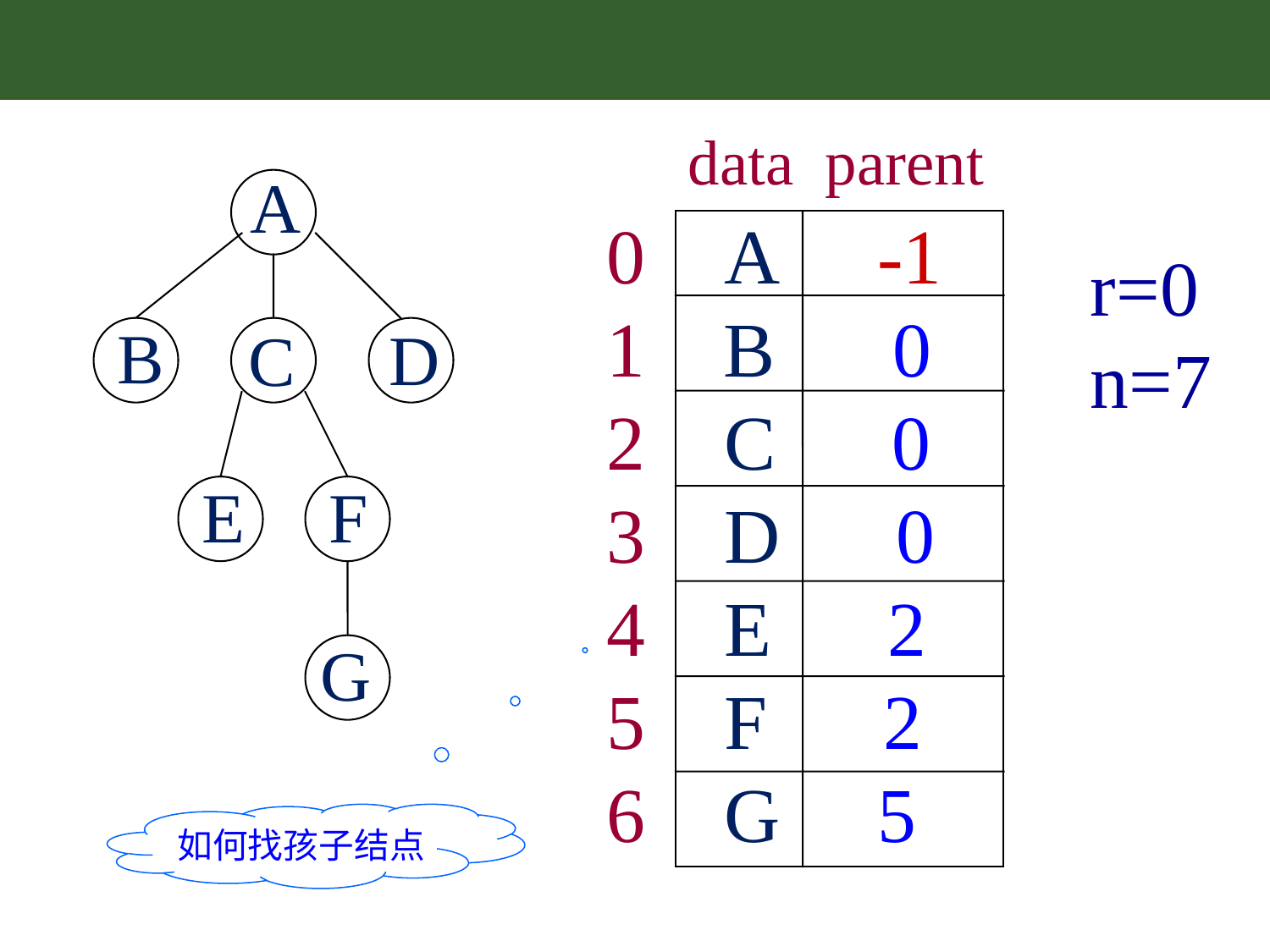

data  parent
A

0    A     -1
1    B      0
2    C      0
3    D      0
4    E      2
5    F      2
6    G     5

r=0
n=7

B
D
C

E
F

G

如何找孩子结点